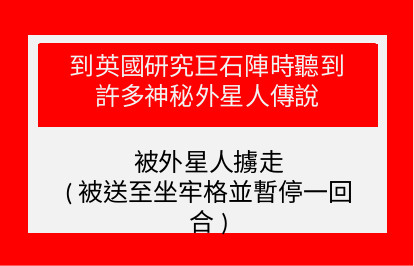

#

到英國研究巨石陣時聽到
許多神秘外星人傳說

被外星人擄走
(被送至坐牢格並暫停一回合)